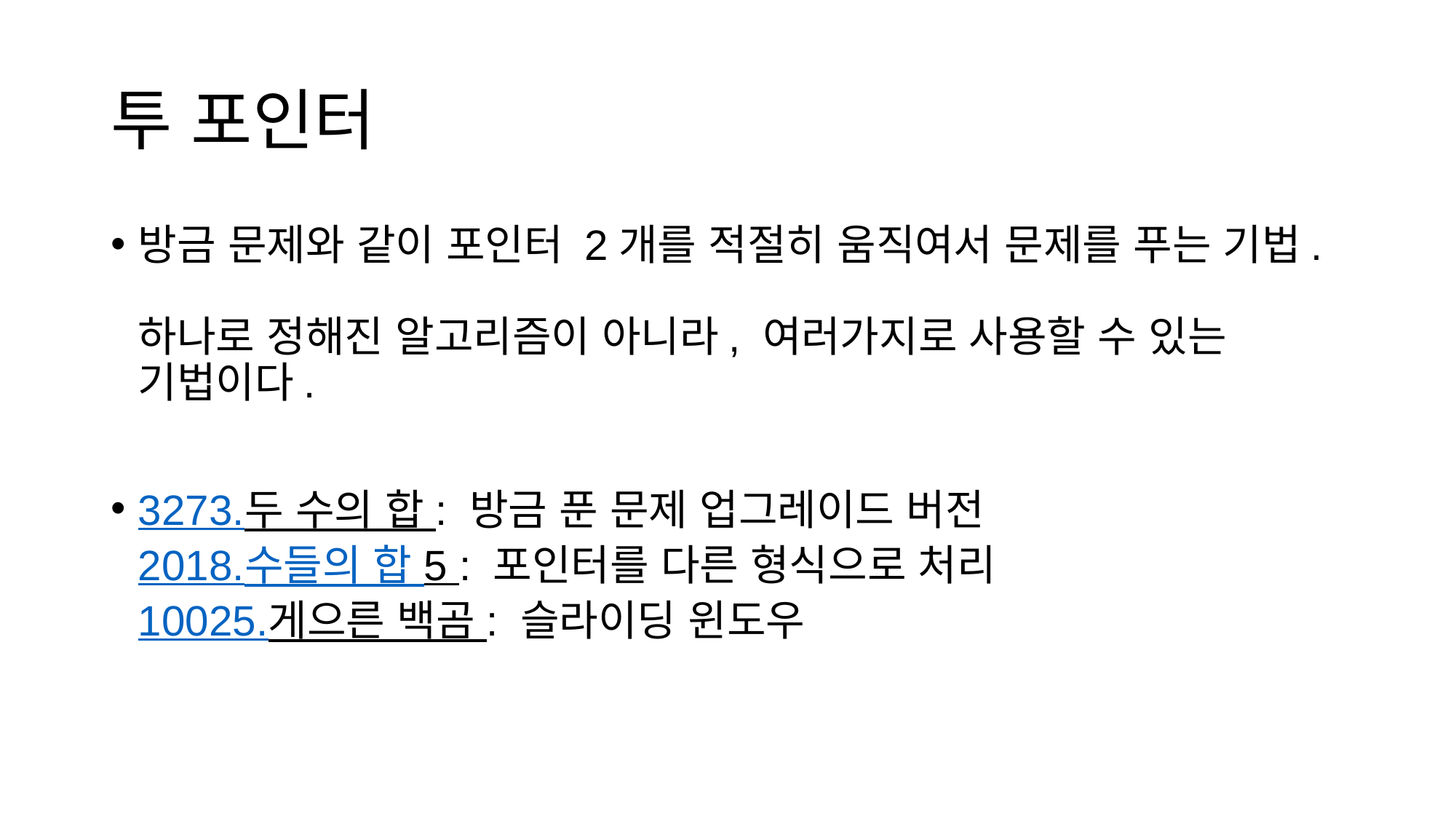

# 투 포인터
방금 문제와 같이 포인터 2개를 적절히 움직여서 문제를 푸는 기법.
하나로 정해진 알고리즘이 아니라, 여러가지로 사용할 수 있는 기법이다.

3273.두 수의 합 : 방금 푼 문제 업그레이드 버전
2018.수들의 합 5 : 포인터를 다른 형식으로 처리
10025.게으른 백곰 : 슬라이딩 윈도우